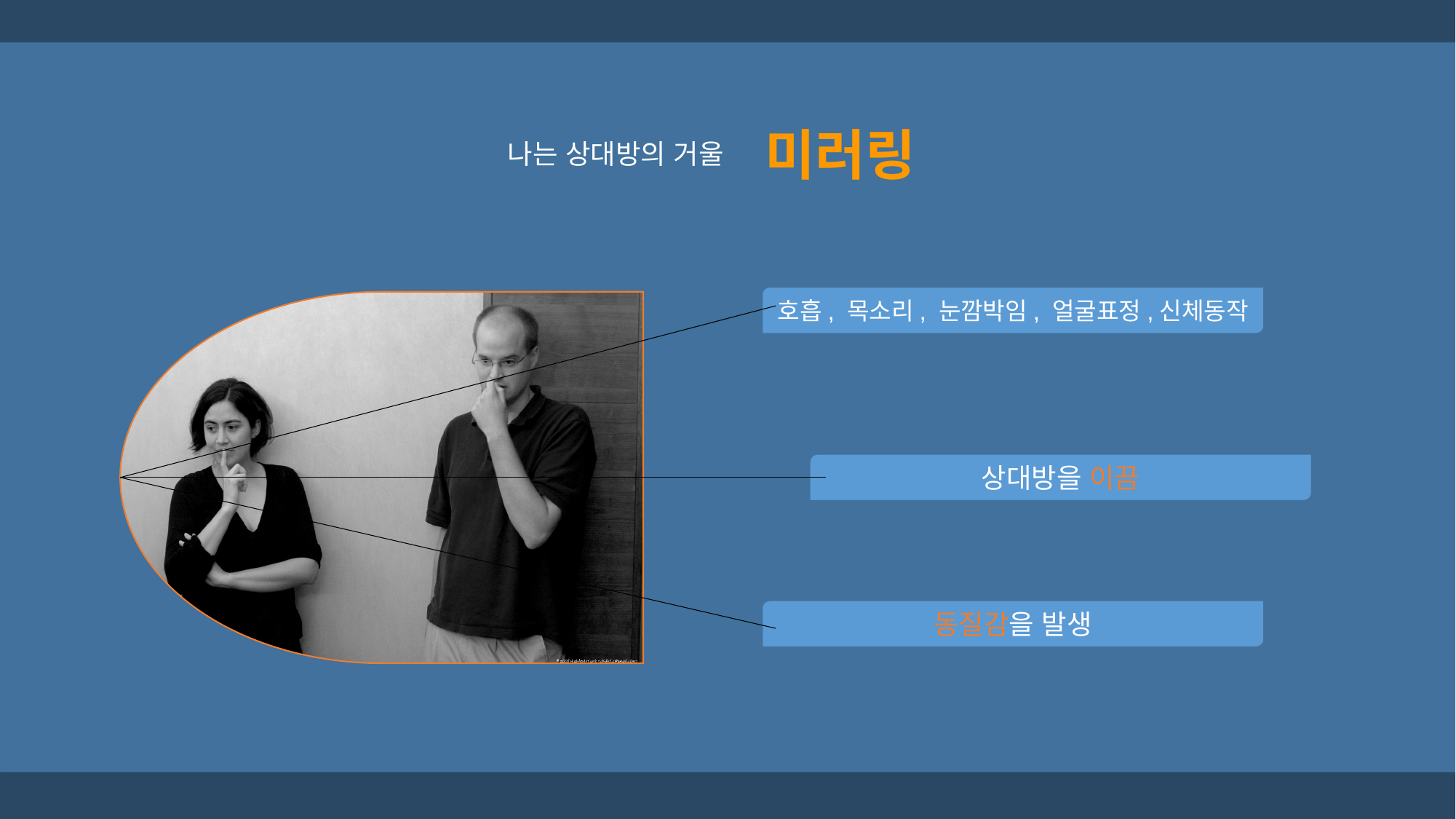

미러링
나는 상대방의 거울
호흡, 목소리, 눈깜박임, 얼굴표정,신체동작

상대방을 이끔
동질감을 발생